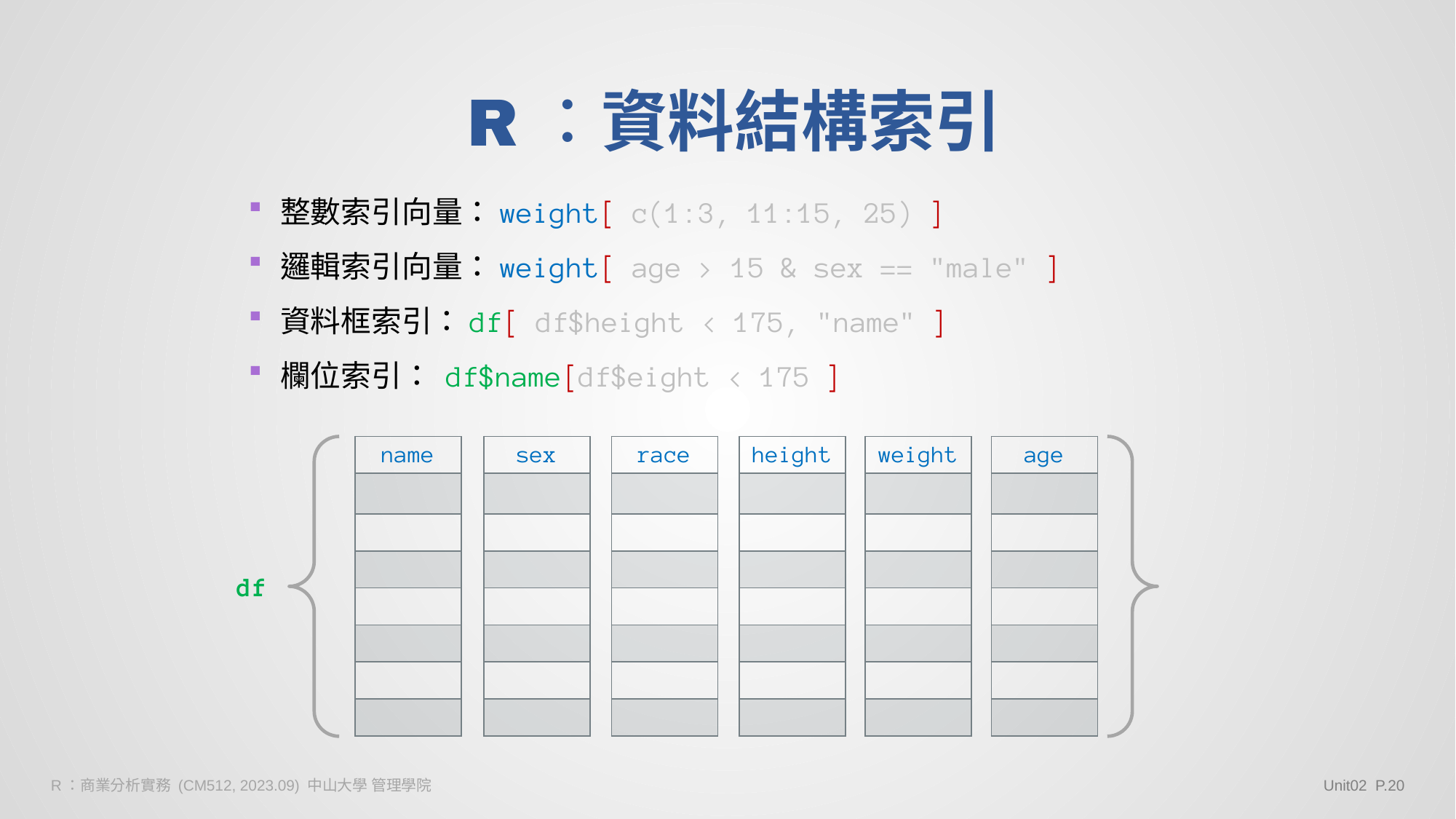

R：資料結構索引
整數索引向量：weight[ c(1:3, 11:15, 25) ]
邏輯索引向量：weight[ age > 15 & sex == "male" ]
資料框索引：df[ df$height < 175, "name" ]
欄位索引： df$name[df$eight < 175 ]

| name |
| --- |
|  |
|  |
|  |
|  |
|  |
|  |
|  |
| sex |
| --- |
|  |
|  |
|  |
|  |
|  |
|  |
|  |
| race |
| --- |
|  |
|  |
|  |
|  |
|  |
|  |
|  |
| height |
| --- |
|  |
|  |
|  |
|  |
|  |
|  |
|  |
| weight |
| --- |
|  |
|  |
|  |
|  |
|  |
|  |
|  |
| age |
| --- |
|  |
|  |
|  |
|  |
|  |
|  |
|  |
df